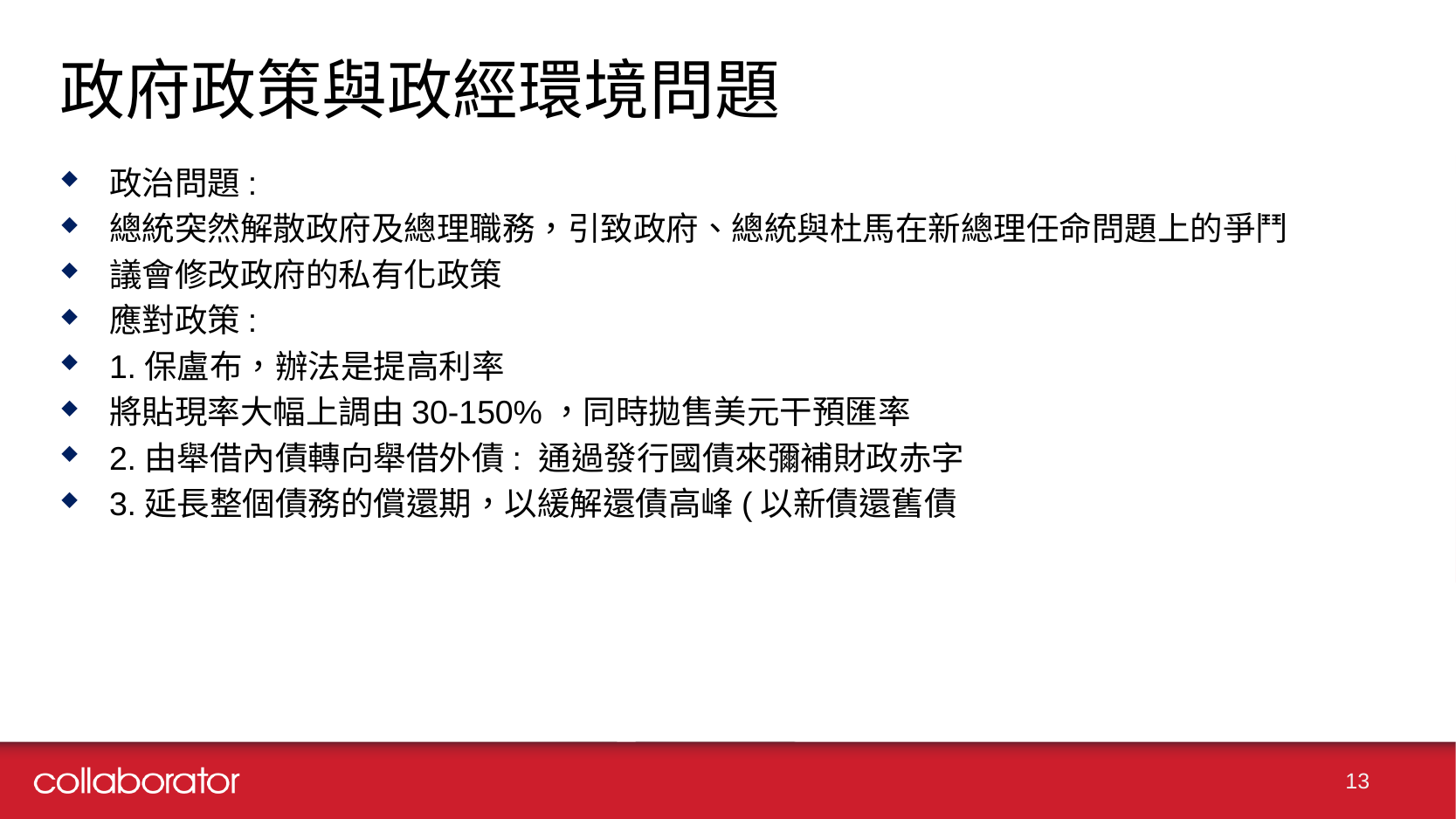

# 政府政策與政經環境問題
政治問題:
總統突然解散政府及總理職務，引致政府、總統與杜馬在新總理任命問題上的爭鬥
議會修改政府的私有化政策
應對政策:
1.保盧布，辦法是提高利率
將貼現率大幅上調由30-150%，同時拋售美元干預匯率
2.由舉借內債轉向舉借外債: 通過發行國債來彌補財政赤字
3.延長整個債務的償還期，以緩解還債高峰(以新債還舊債

13